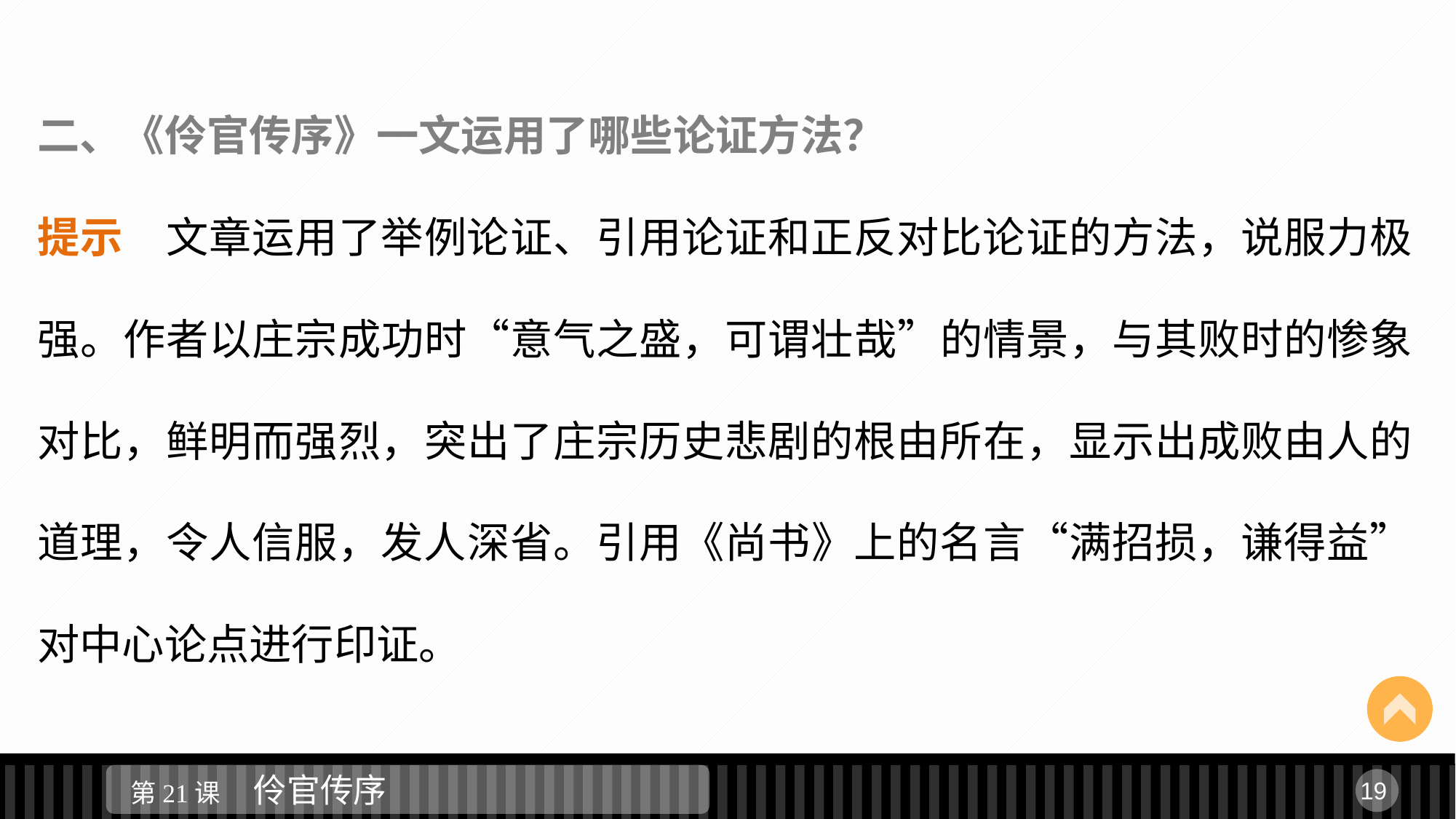

二、《伶官传序》一文运用了哪些论证方法？
提示　文章运用了举例论证、引用论证和正反对比论证的方法，说服力极强。作者以庄宗成功时“意气之盛，可谓壮哉”的情景，与其败时的惨象对比，鲜明而强烈，突出了庄宗历史悲剧的根由所在，显示出成败由人的道理，令人信服，发人深省。引用《尚书》上的名言“满招损，谦得益”对中心论点进行印证。